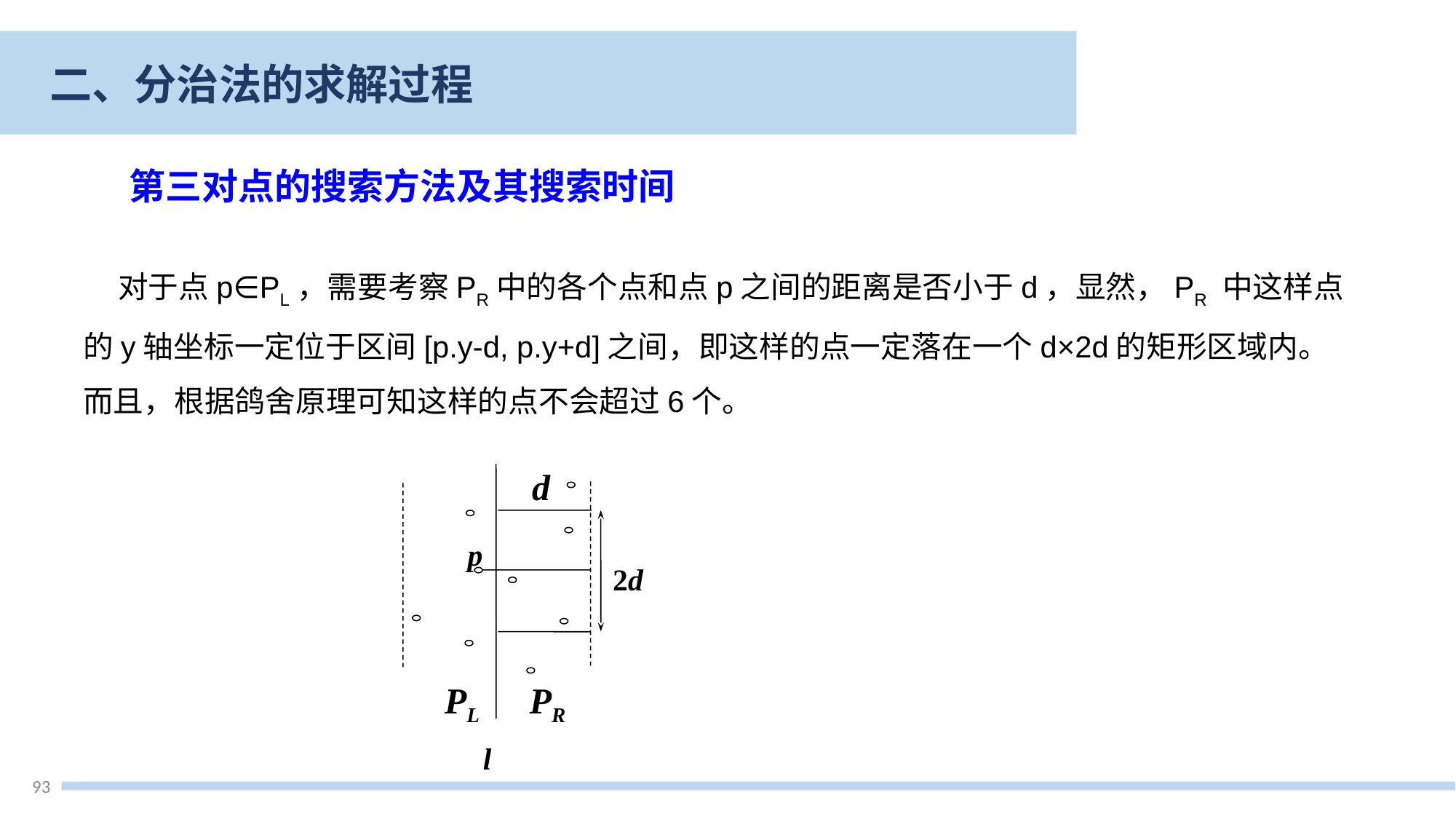

二、分治法的求解过程
第三对点的搜索方法及其搜索时间
    对于点p∈PL，需要考察PR中的各个点和点p之间的距离是否小于d，显然，PR 中这样点的y轴坐标一定位于区间[p.y-d, p.y+d]之间，即这样的点一定落在一个d×2d的矩形区域内。而且，根据鸽舍原理可知这样的点不会超过6个。

d

p
2d

PL
PR
l
93